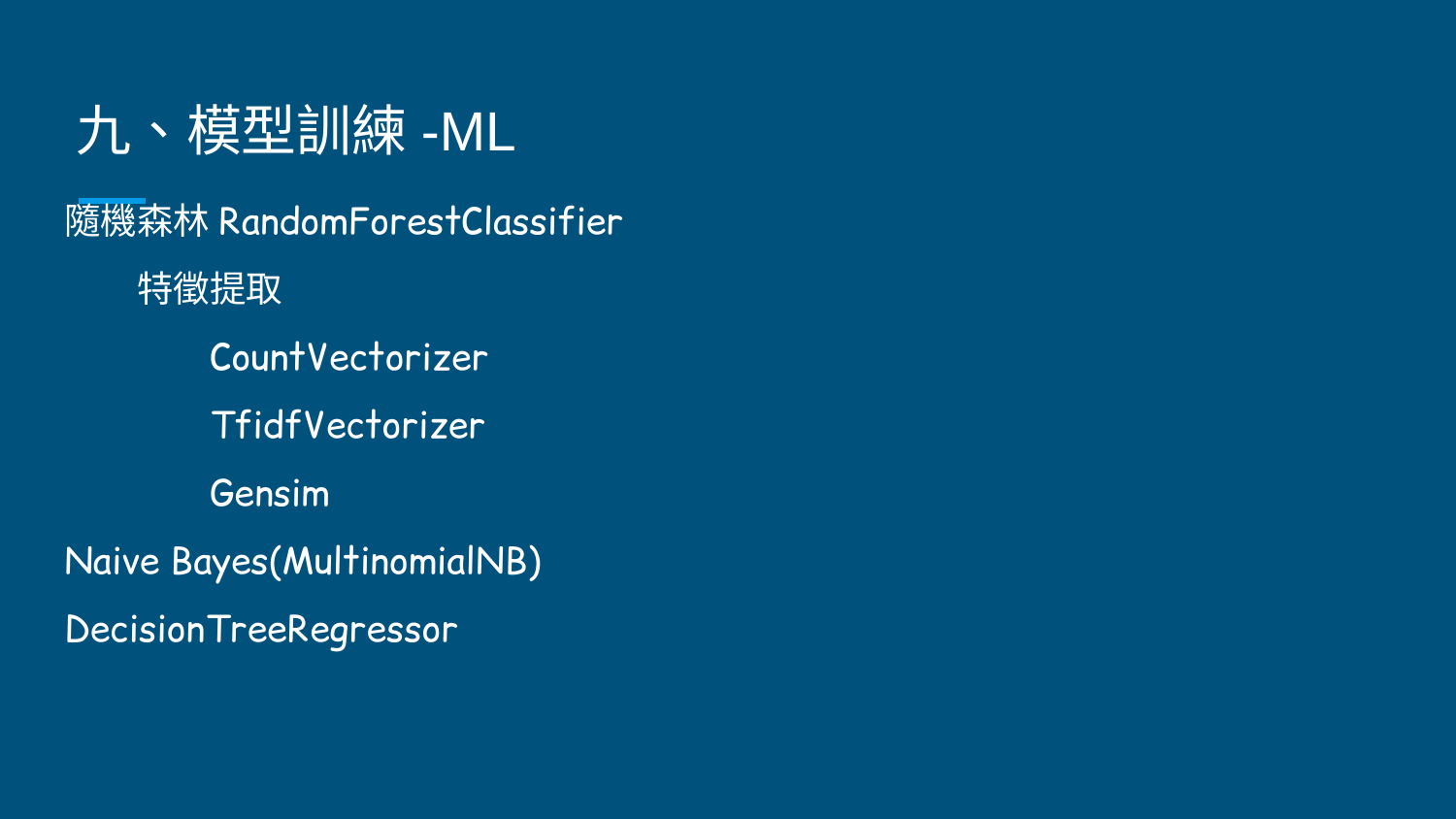

# 九、模型訓練-ML
隨機森林RandomForestClassifier
特徵提取
CountVectorizer
TfidfVectorizer
Gensim
Naive Bayes(MultinomialNB)
DecisionTreeRegressor